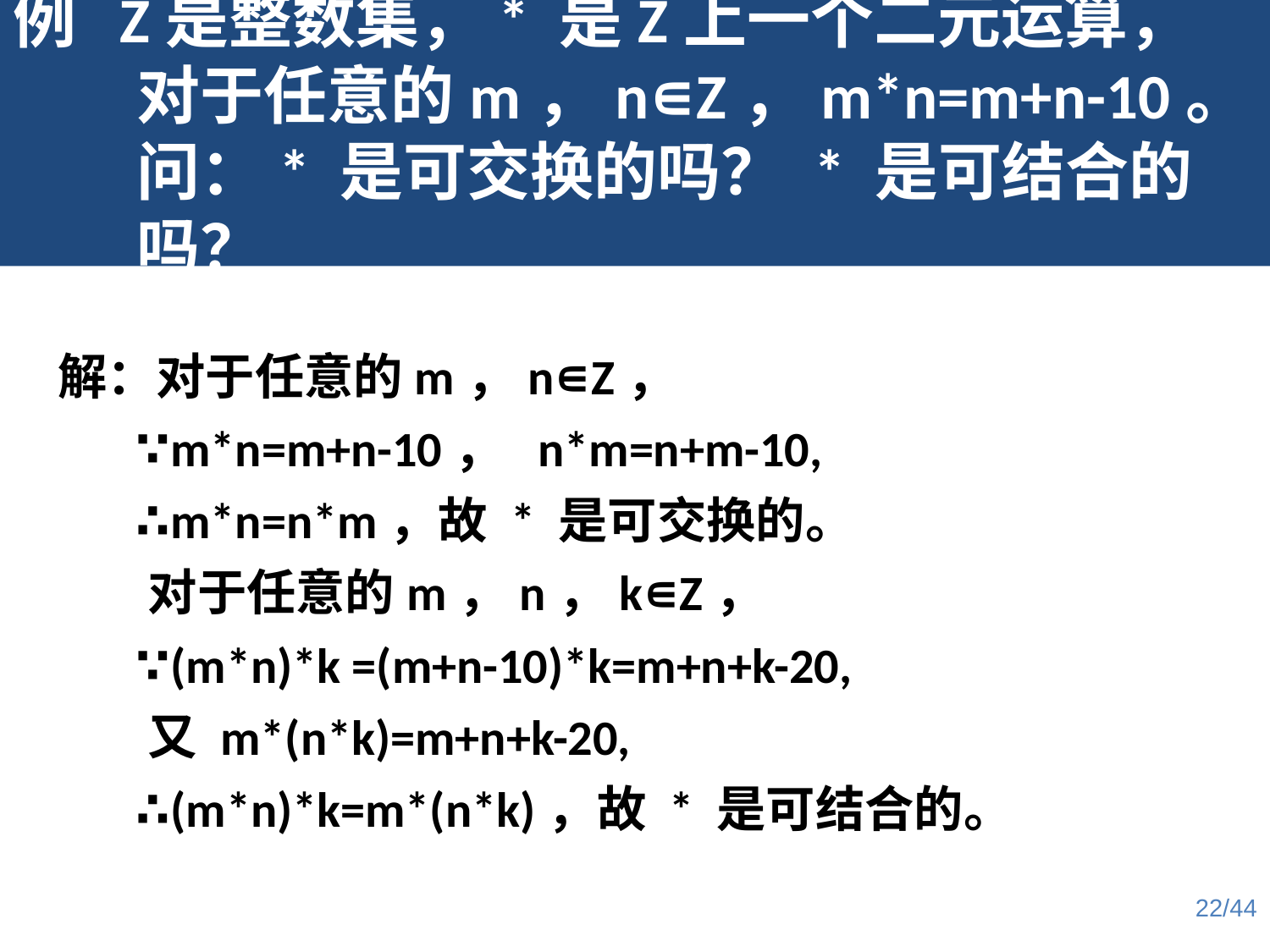

例  Z是整数集，* 是Z上一个二元运算，
对于任意的m，n∊Z，m*n=m+n-10。
问：* 是可交换的吗？ * 是可结合的吗？
解：对于任意的m，n∊Z，
       ∵m*n=m+n-10，  n*m=n+m-10,
       ∴m*n=n*m，故 * 是可交换的。
       对于任意的m，n，k∊Z，
       ∵(m*n)*k =(m+n-10)*k=m+n+k-20,
       又 m*(n*k)=m+n+k-20,
       ∴(m*n)*k=m*(n*k)，故 * 是可结合的。
22/44